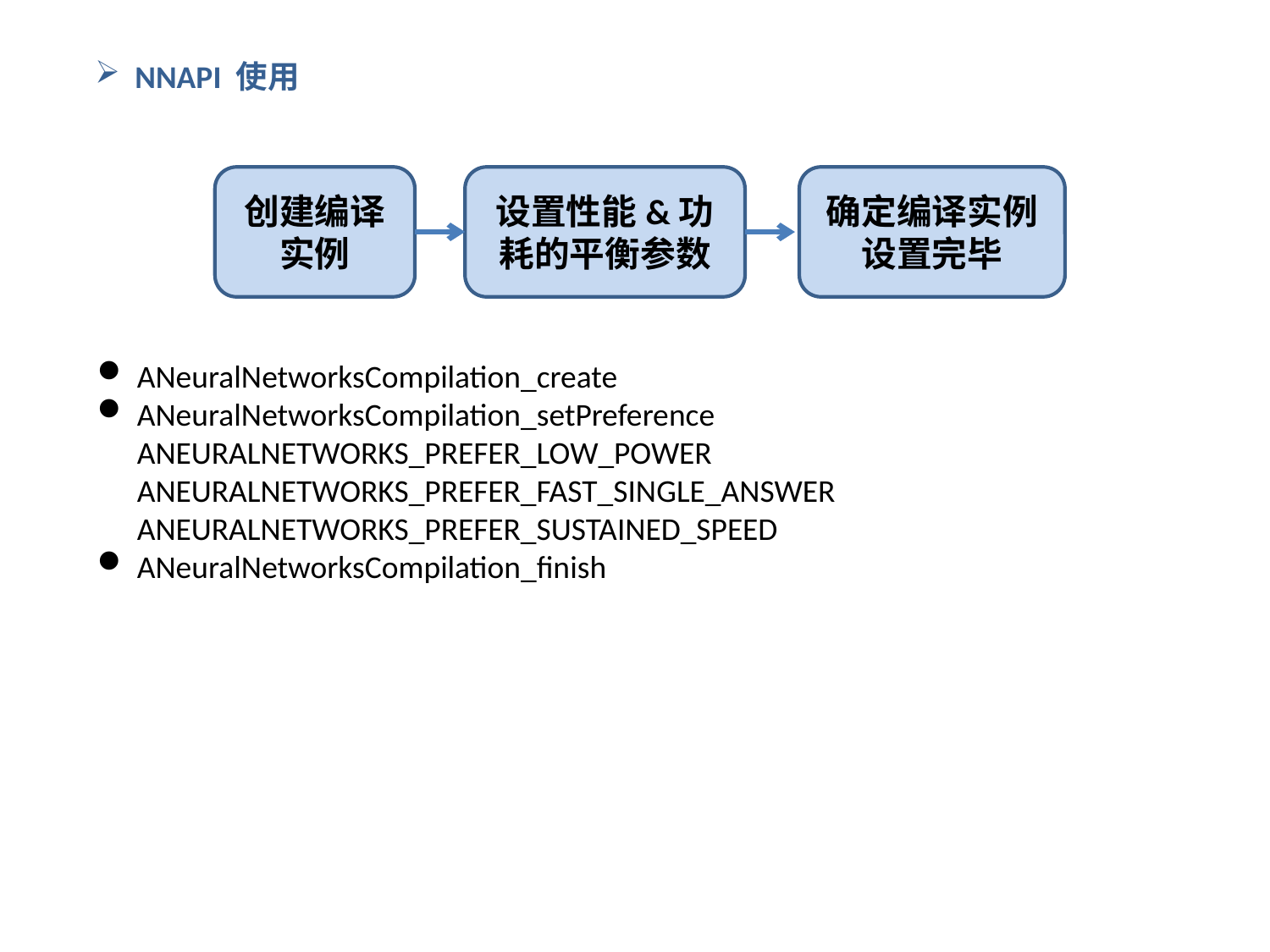

NNAPI 使用
创建编译实例
设置性能&功耗的平衡参数
确定编译实例设置完毕
ANeuralNetworksCompilation_create
ANeuralNetworksCompilation_setPreference
ANEURALNETWORKS_PREFER_LOW_POWER
ANEURALNETWORKS_PREFER_FAST_SINGLE_ANSWER
ANEURALNETWORKS_PREFER_SUSTAINED_SPEED
ANeuralNetworksCompilation_finish